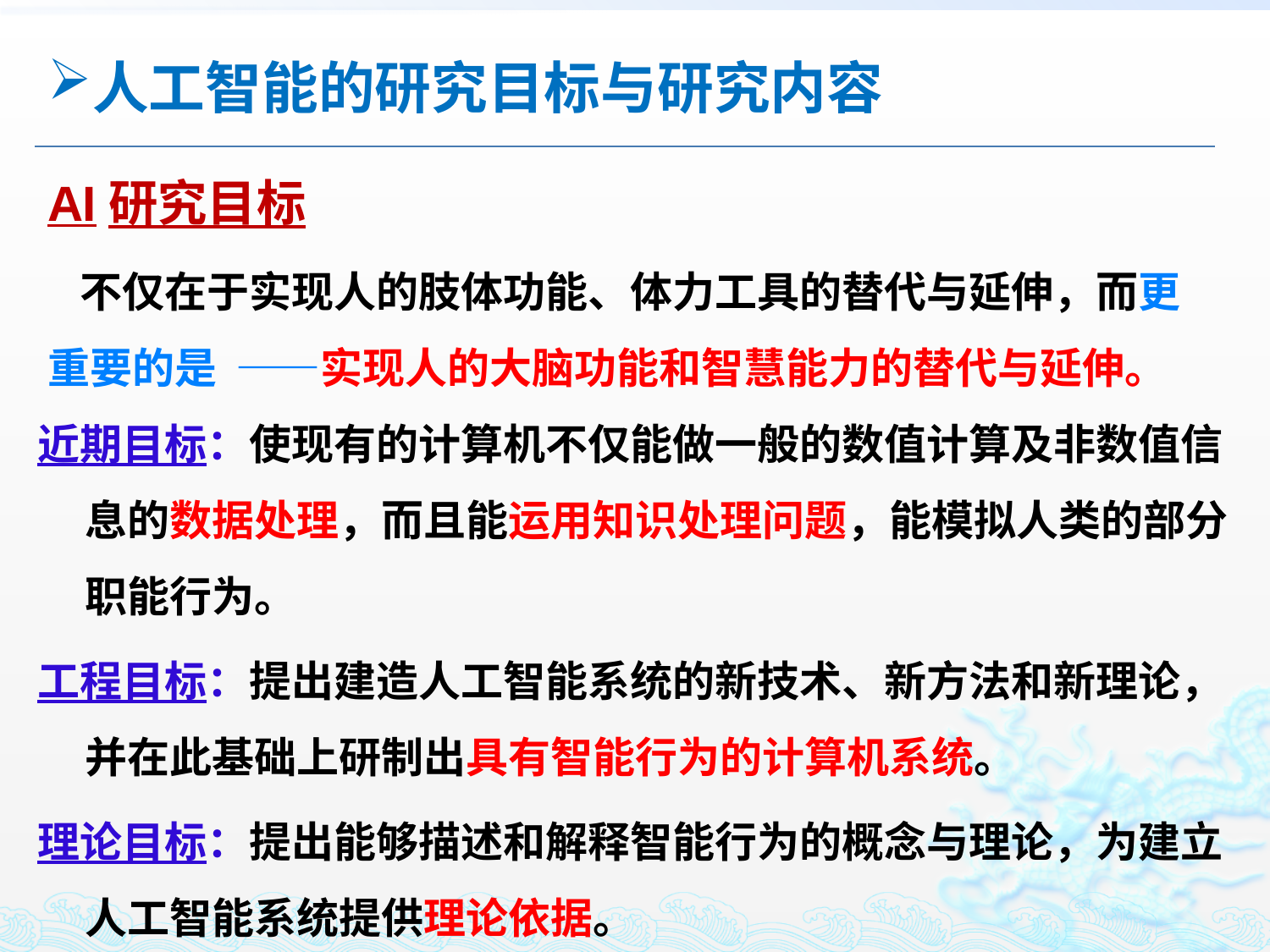

人工智能的研究目标与研究内容
AI研究目标
   不仅在于实现人的肢体功能、体力工具的替代与延伸，而更重要的是  ——实现人的大脑功能和智慧能力的替代与延伸。
近期目标：使现有的计算机不仅能做一般的数值计算及非数值信息的数据处理，而且能运用知识处理问题，能模拟人类的部分职能行为。
工程目标：提出建造人工智能系统的新技术、新方法和新理论，并在此基础上研制出具有智能行为的计算机系统。
理论目标：提出能够描述和解释智能行为的概念与理论，为建立人工智能系统提供理论依据。